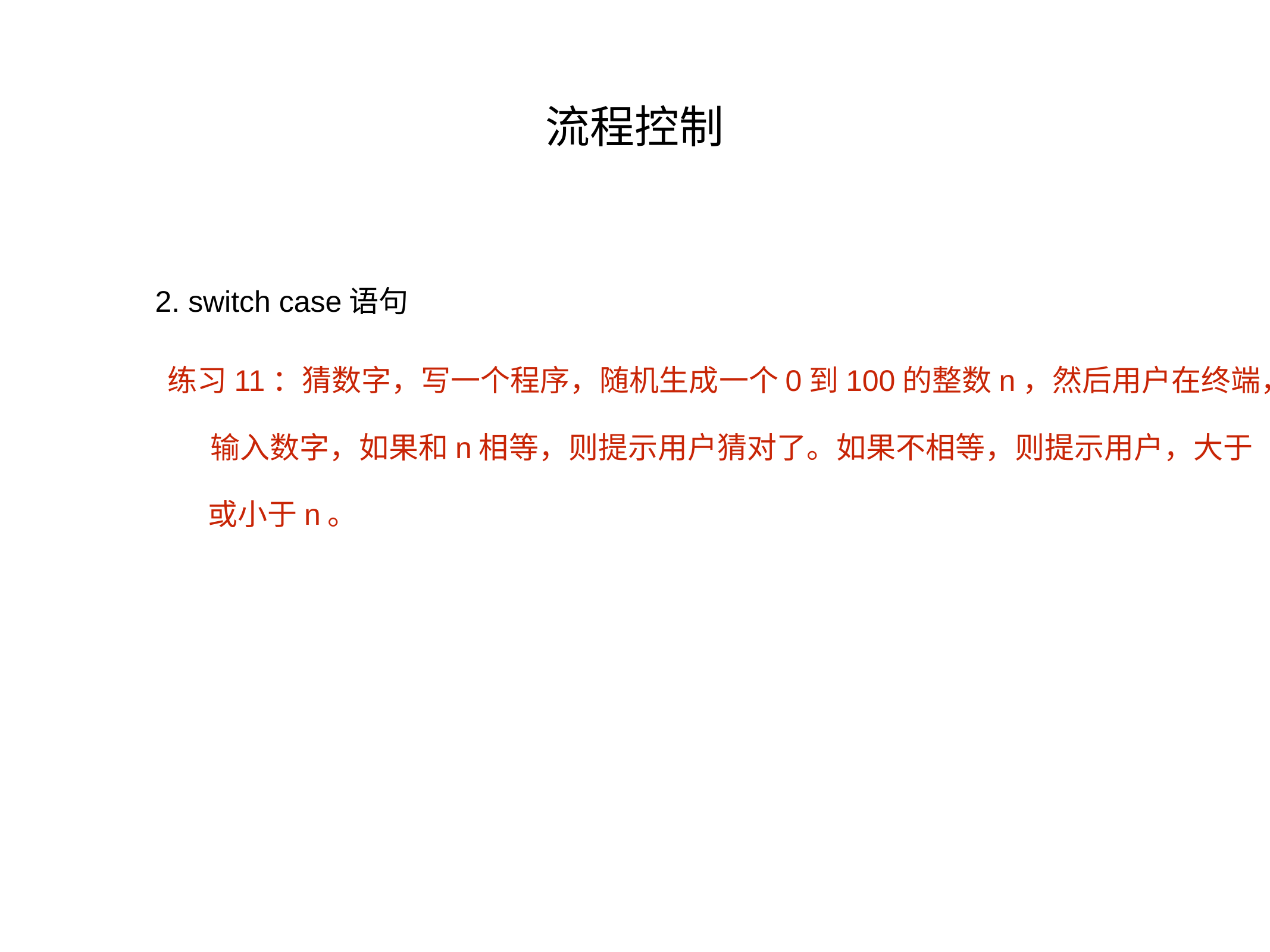

流程控制
2. switch case语句
练习11：猜数字，写一个程序，随机生成一个0到100的整数n，然后用户在终端，
输入数字，如果和n相等，则提示用户猜对了。如果不相等，则提示用户，大于
或小于n。